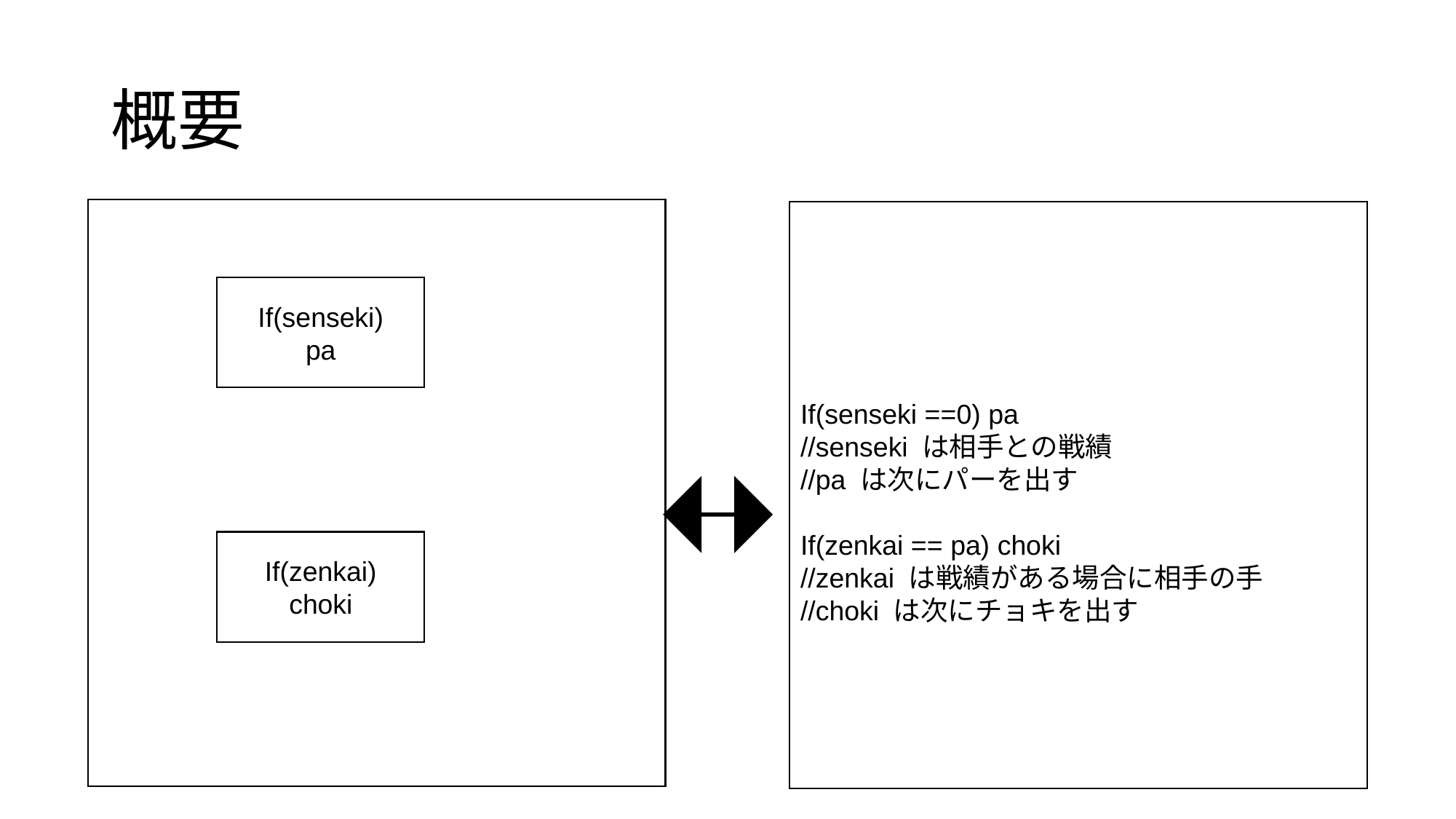

# 概要

If(senseki ==0) pa
//senseki は相手との戦績
//pa は次にパーを出す

If(zenkai == pa) choki
//zenkai は戦績がある場合に相手の手
//choki は次にチョキを出す
If(senseki)
pa

If(zenkai)
choki